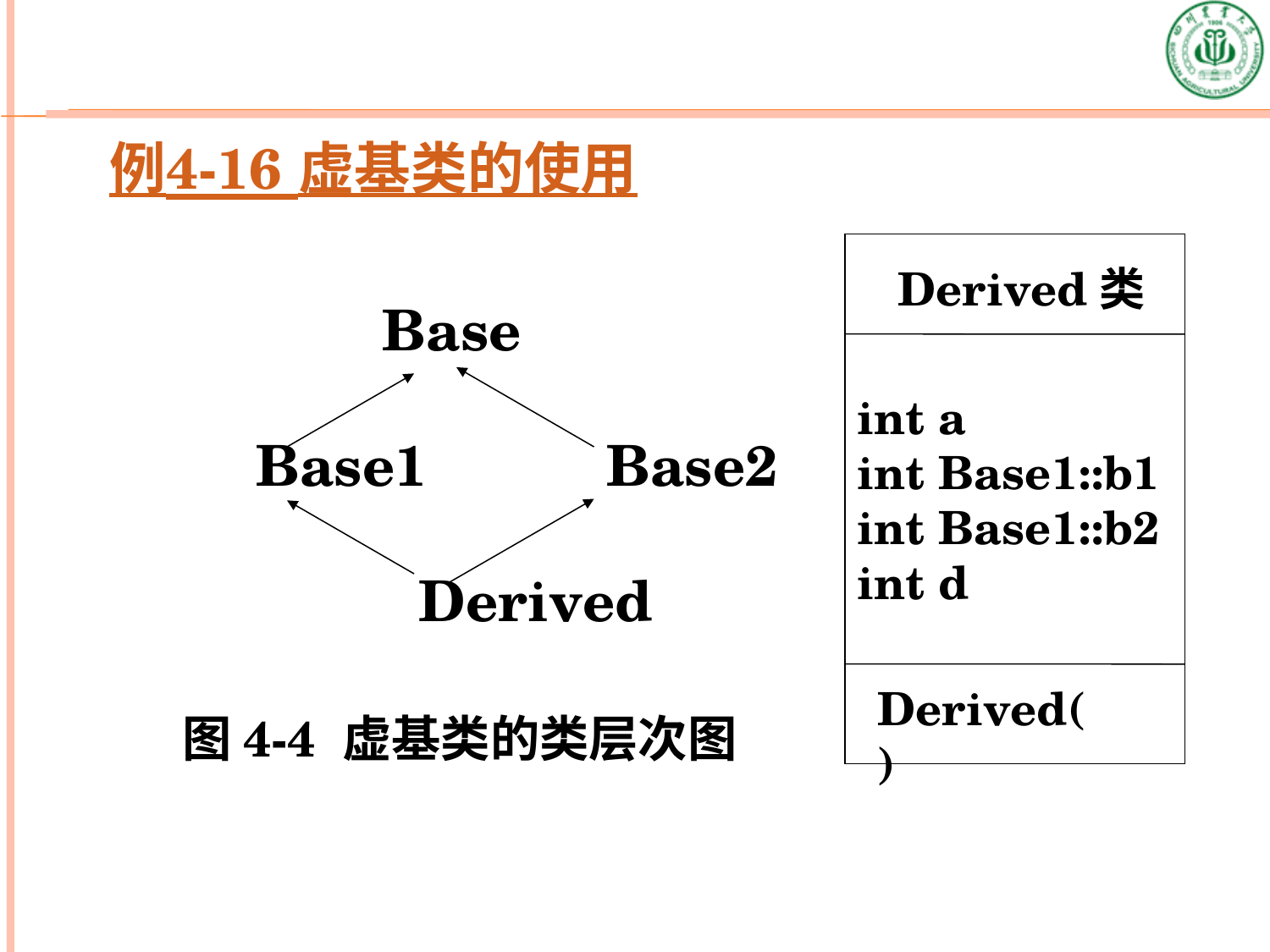

例4-16 虚基类的使用
int a
int Base1::b1
int Base1::b2
int d
Derived类

Derived()
                                                                               Base

                      Base1           Base2

                                Derived

                     图4-4 虚基类的类层次图